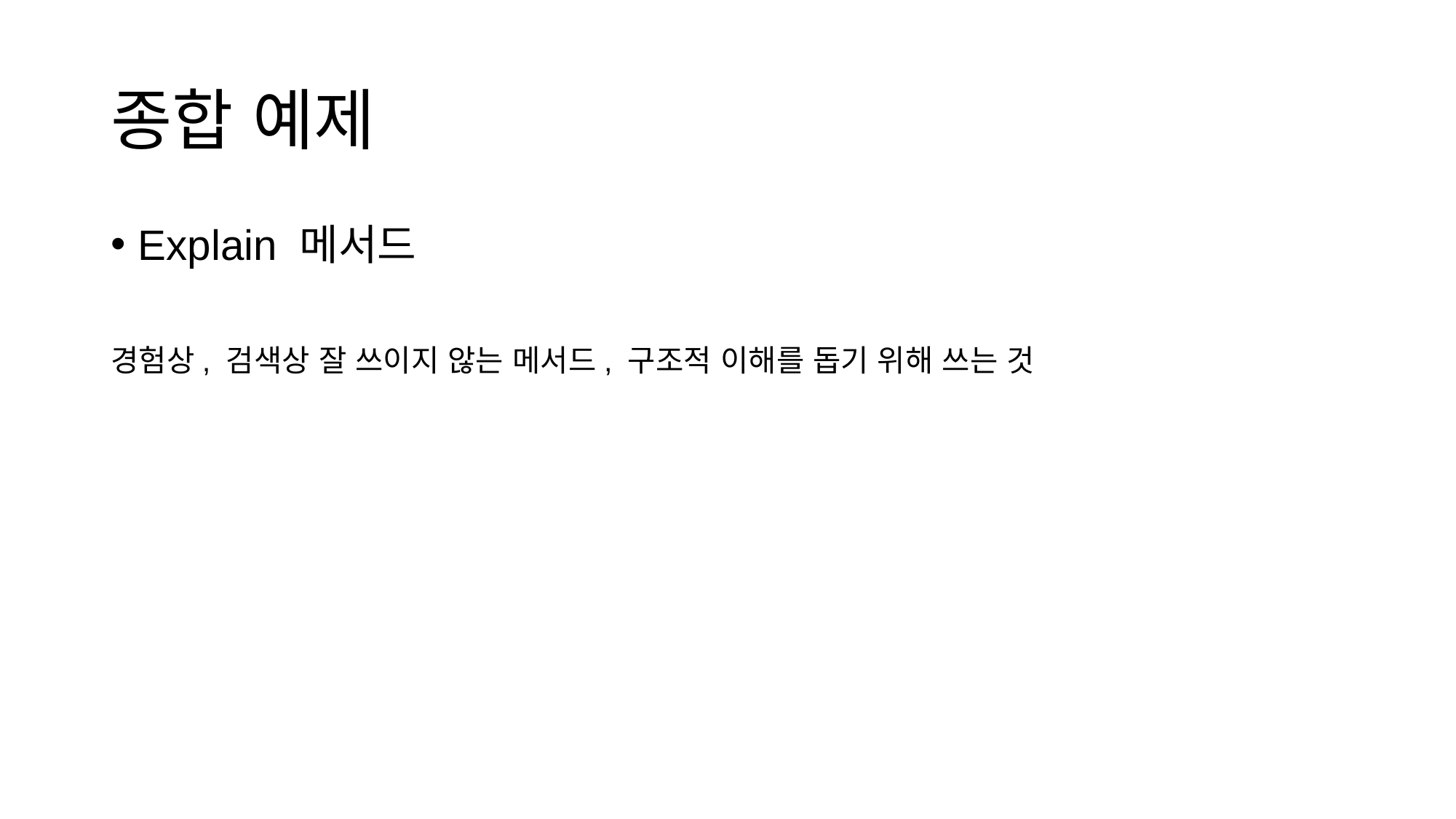

# 종합 예제
Explain 메서드

경험상, 검색상 잘 쓰이지 않는 메서드, 구조적 이해를 돕기 위해 쓰는 것